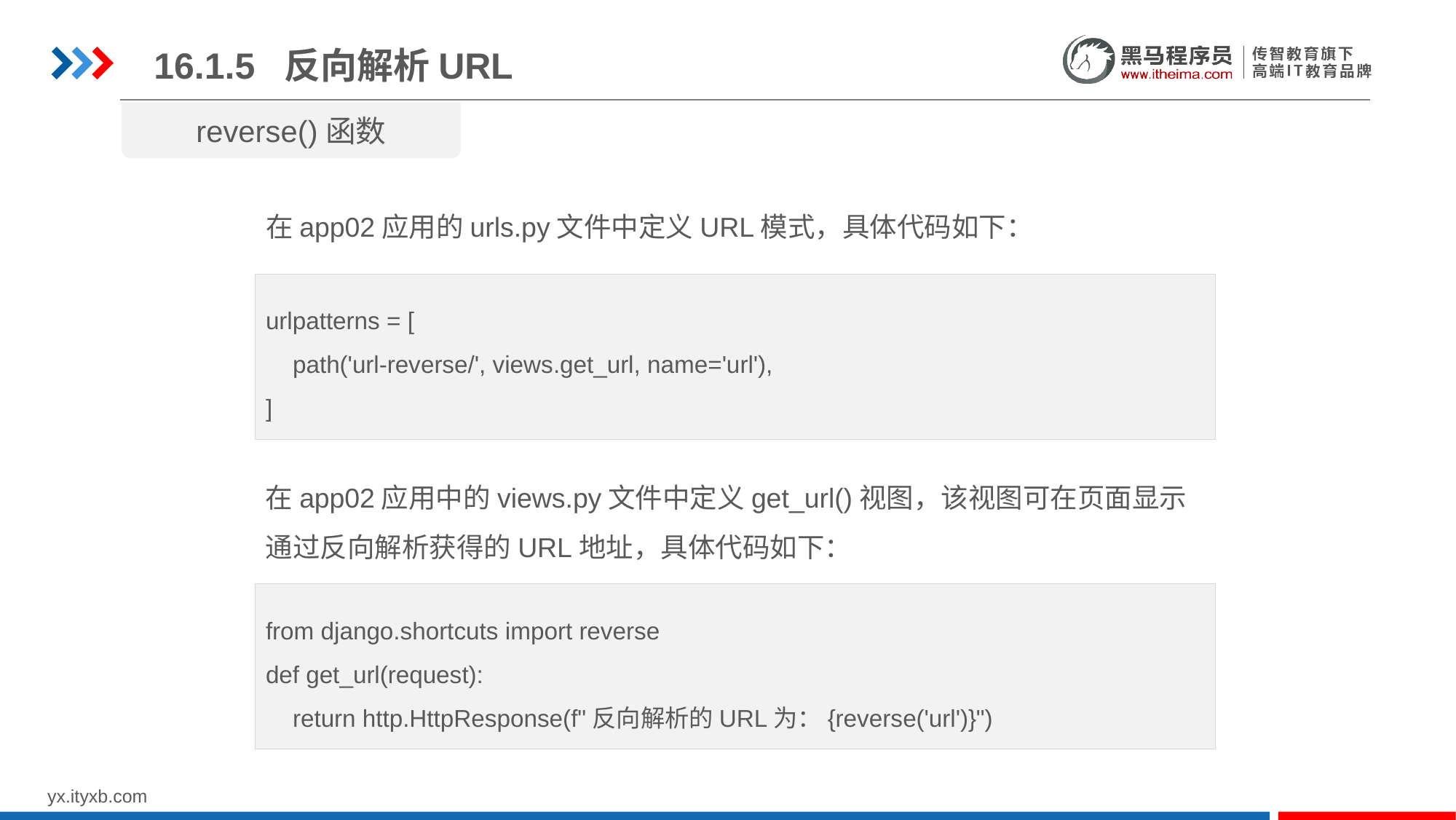

16.1.5  反向解析URL

reverse()函数
在app02应用的urls.py文件中定义URL模式，具体代码如下：
urlpatterns = [
    path('url-reverse/', views.get_url, name='url'),
]
在app02应用中的views.py文件中定义get_url()视图，该视图可在页面显示通过反向解析获得的URL地址，具体代码如下：
from django.shortcuts import reverse
def get_url(request):
    return http.HttpResponse(f"反向解析的URL为：{reverse('url')}")